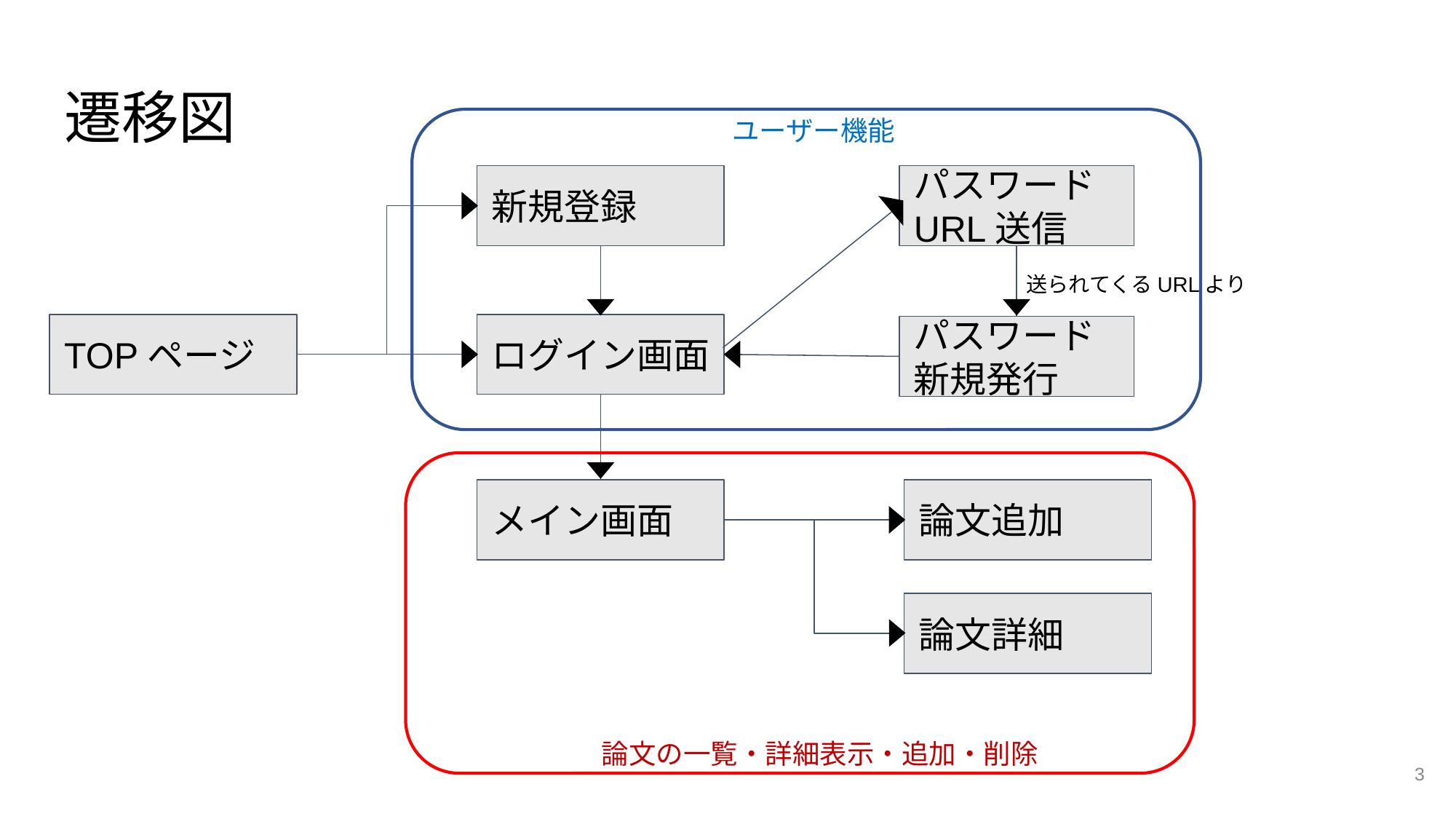

# 遷移図

ユーザー機能

パスワードURL送信
新規登録

送られてくるURLより

TOPページ
ログイン画面
パスワード
新規発行

メイン画面
論文追加

論文詳細

論文の一覧・詳細表示・追加・削除
3